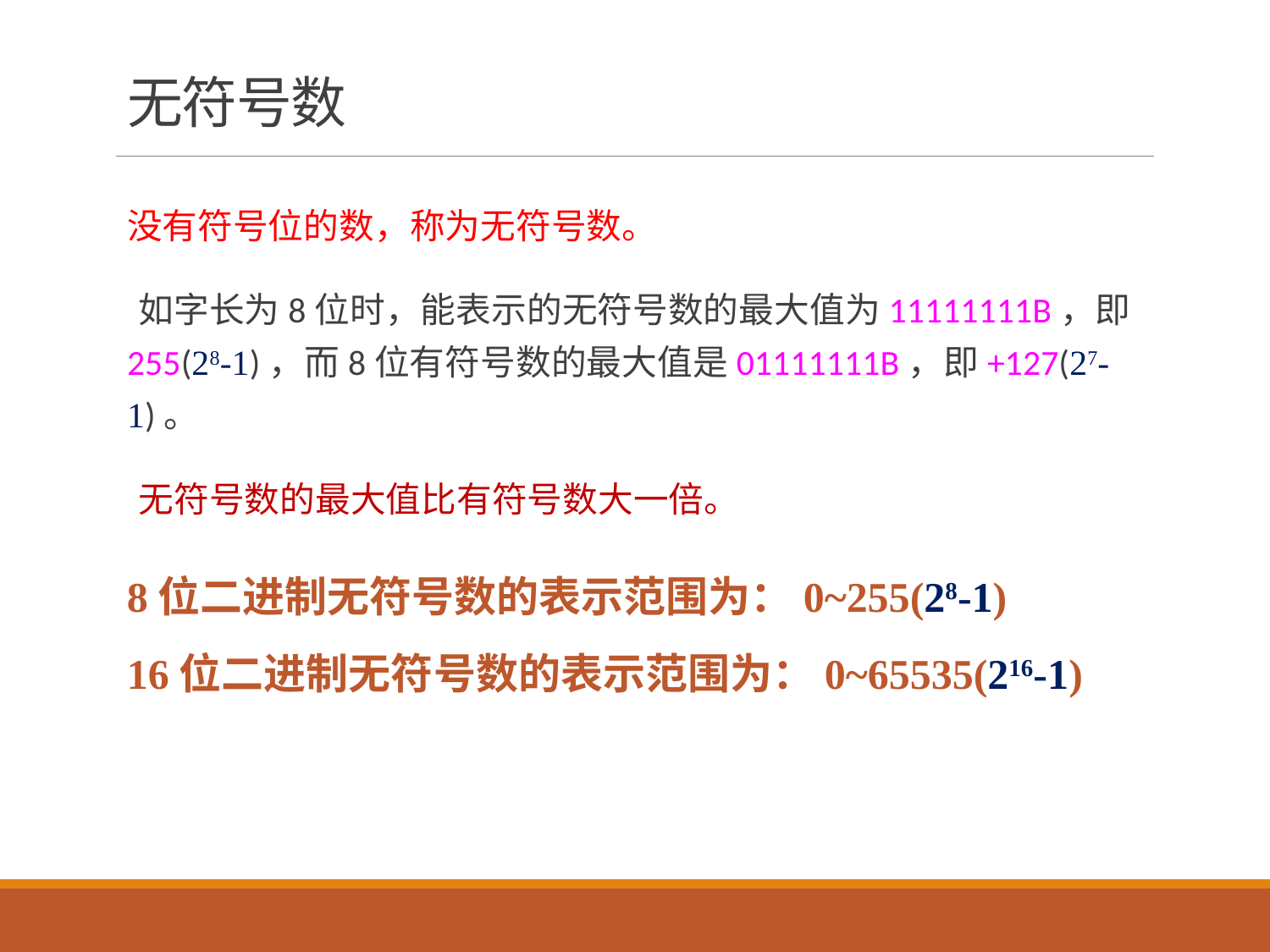

# 无符号数
没有符号位的数，称为无符号数。
  如字长为8位时，能表示的无符号数的最大值为11111111B，即255(28-1)，而8位有符号数的最大值是01111111B，即+127(27-1)。
  无符号数的最大值比有符号数大一倍。
8位二进制无符号数的表示范围为：0~255(28-1)
16位二进制无符号数的表示范围为：0~65535(216-1)